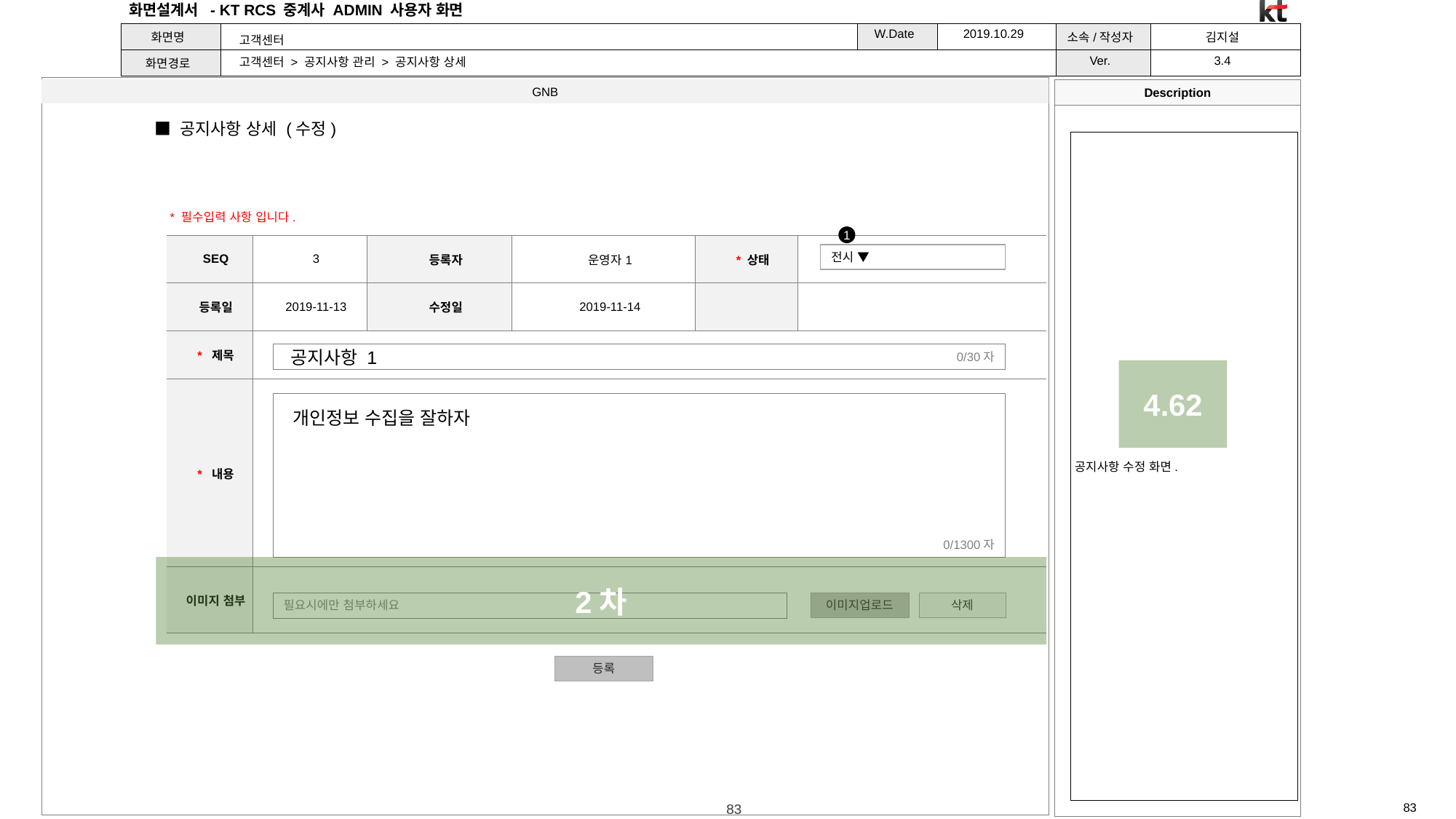

고객센터
고객센터 > 공지사항 관리 > 공지사항 상세
■ 공지사항 상세 (수정)
공지사항 수정 화면.
* 필수입력 사항 입니다.
1
| SEQ | 3 | 등록자 | 운영자1 | \* 상태 |  |
| --- | --- | --- | --- | --- | --- |
| 등록일 | 2019-11-13 | 수정일 | 2019-11-14 |  |  |
| \* 제목 |  |  |  |  |  |
| \* 내용 |  |  |  |  |  |
| 이미지 첨부 |  |  |  |  |  |
전시 ▼
공지사항 1
0/30자
4.62
0/1300자
개인정보 수집을 잘하자
개인정보 처리방침 변경 안내
2차
필요시에만 첨부하세요
이미지업로드
삭제
등록